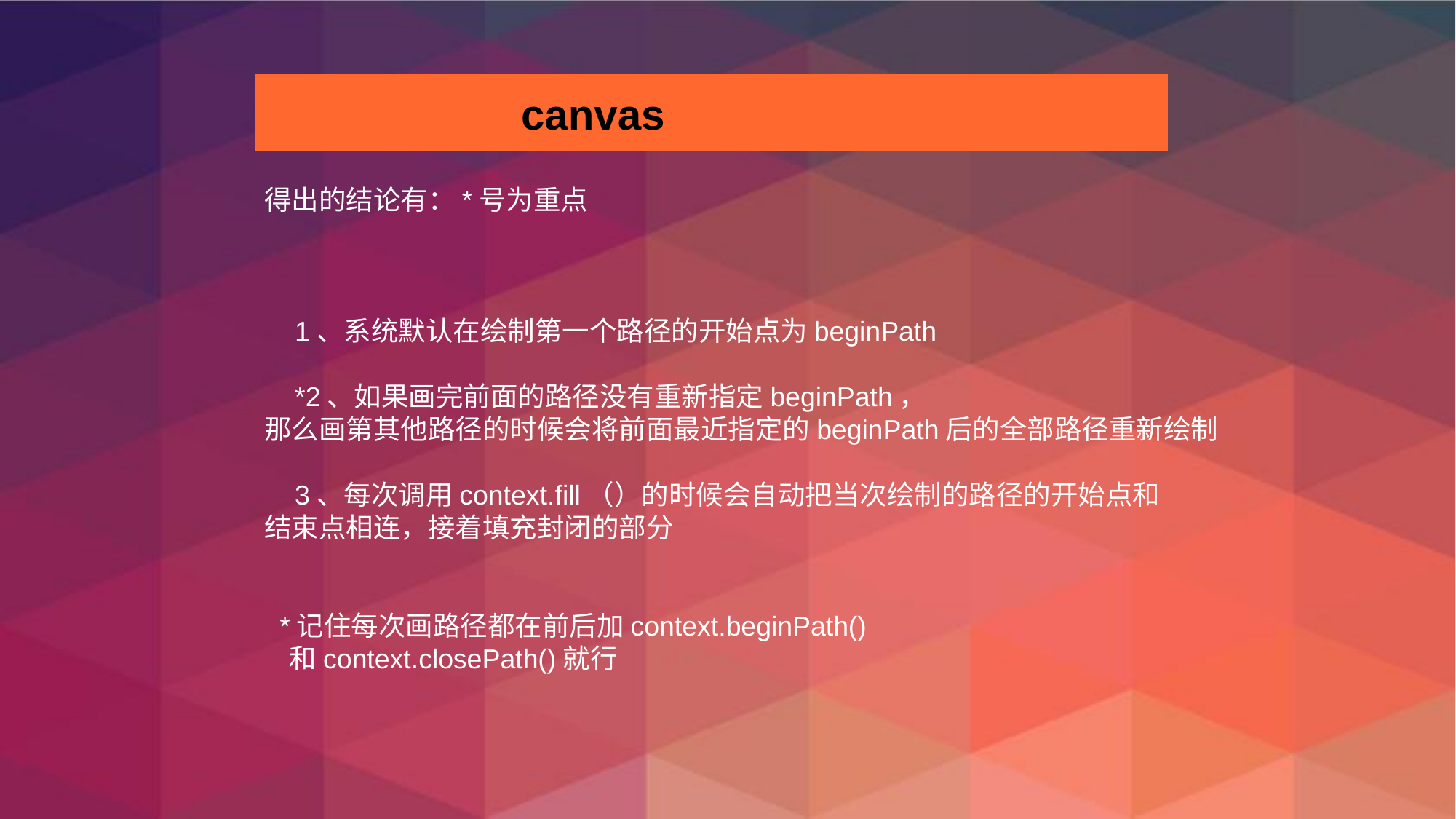

canvas
得出的结论有：*号为重点

    1、系统默认在绘制第一个路径的开始点为beginPath

    *2、如果画完前面的路径没有重新指定beginPath，
那么画第其他路径的时候会将前面最近指定的beginPath后的全部路径重新绘制

    3、每次调用context.fill（）的时候会自动把当次绘制的路径的开始点和
结束点相连，接着填充封闭的部分

  *记住每次画路径都在前后加context.beginPath()
   和context.closePath()就行